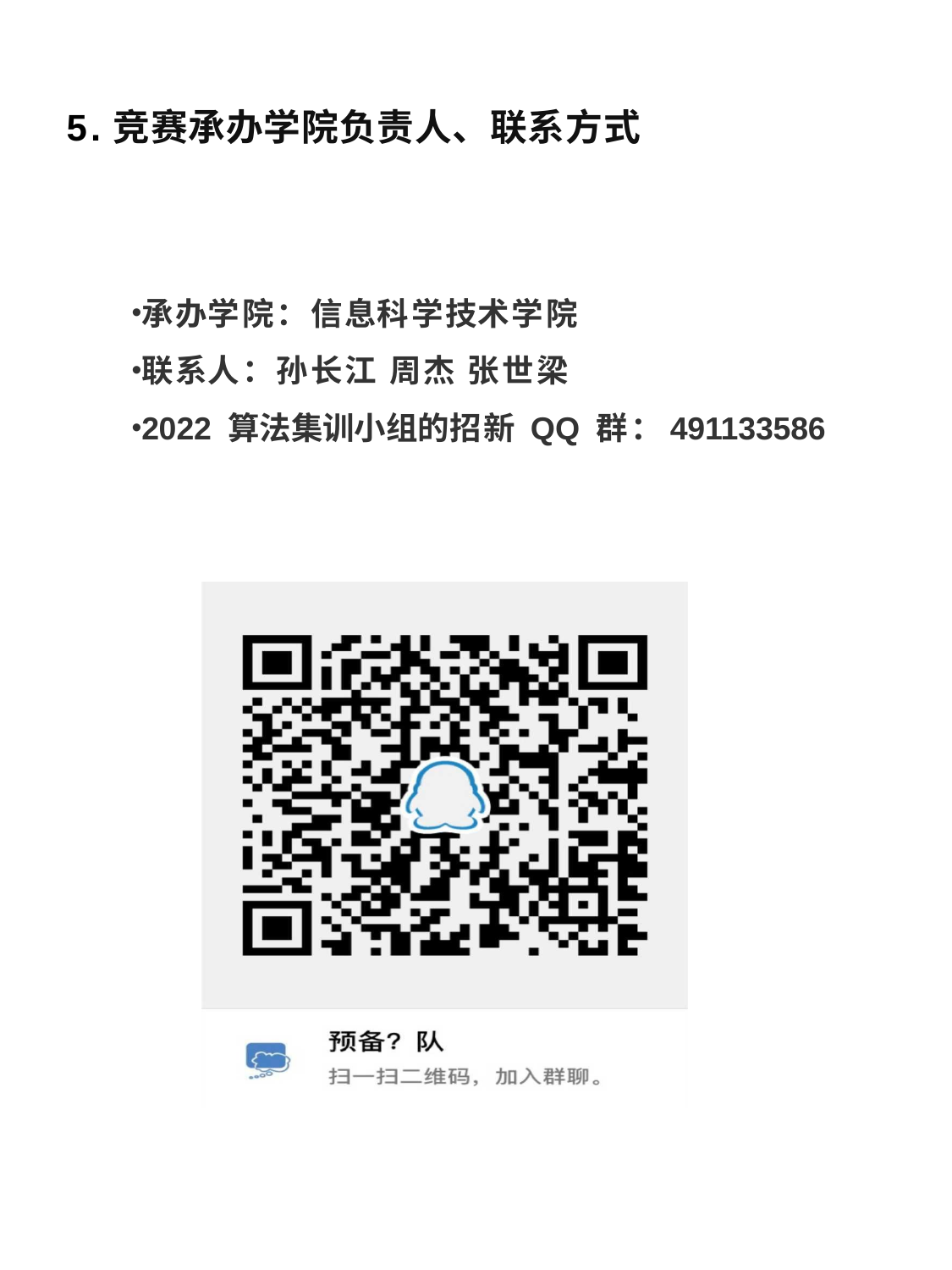

# 5.竞赛承办学院负责人、联系方式

承办学院：信息科学技术学院
联系人：孙长江 周杰 张世梁
2022 算法集训小组的招新 QQ 群：491133586